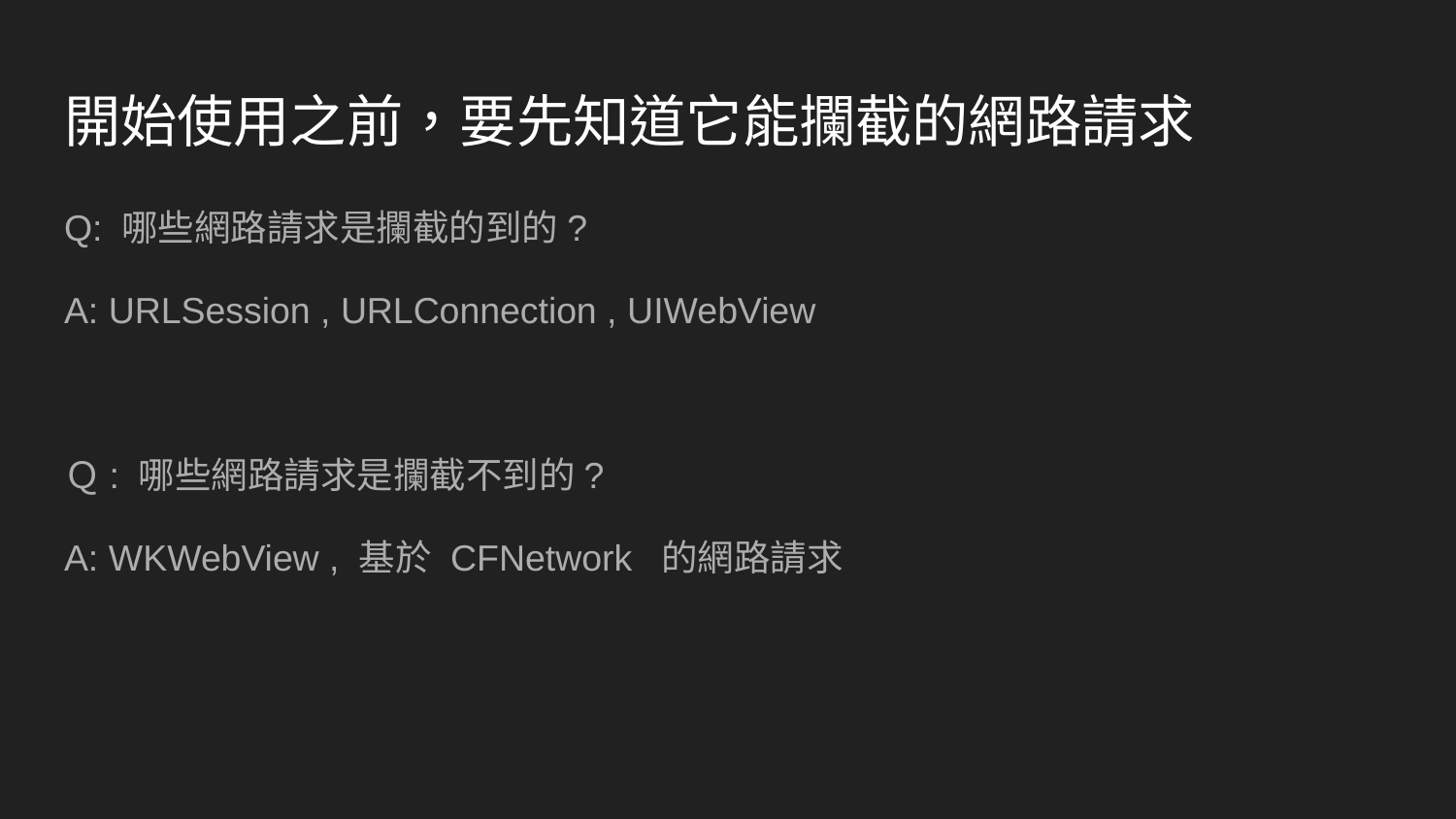

# 開始使用之前，要先知道它能攔截的網路請求
Q: 哪些網路請求是攔截的到的?
A: URLSession , URLConnection , UIWebView

Ｑ: 哪些網路請求是攔截不到的?
A: WKWebView , 基於 CFNetwork  的網路請求